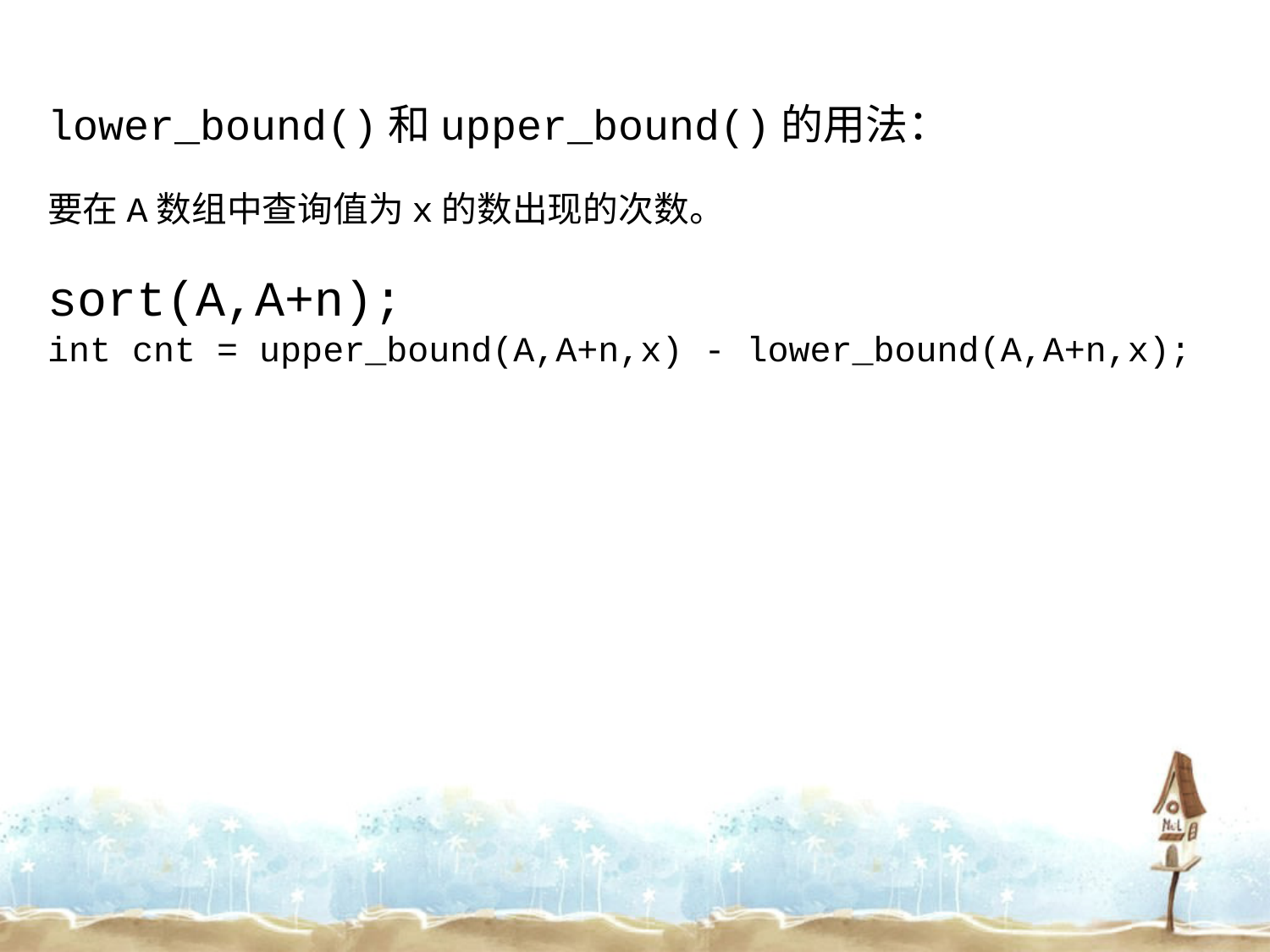

lower_bound()和upper_bound()的用法：

要在A数组中查询值为x的数出现的次数。

sort(A,A+n);
int cnt = upper_bound(A,A+n,x) - lower_bound(A,A+n,x);